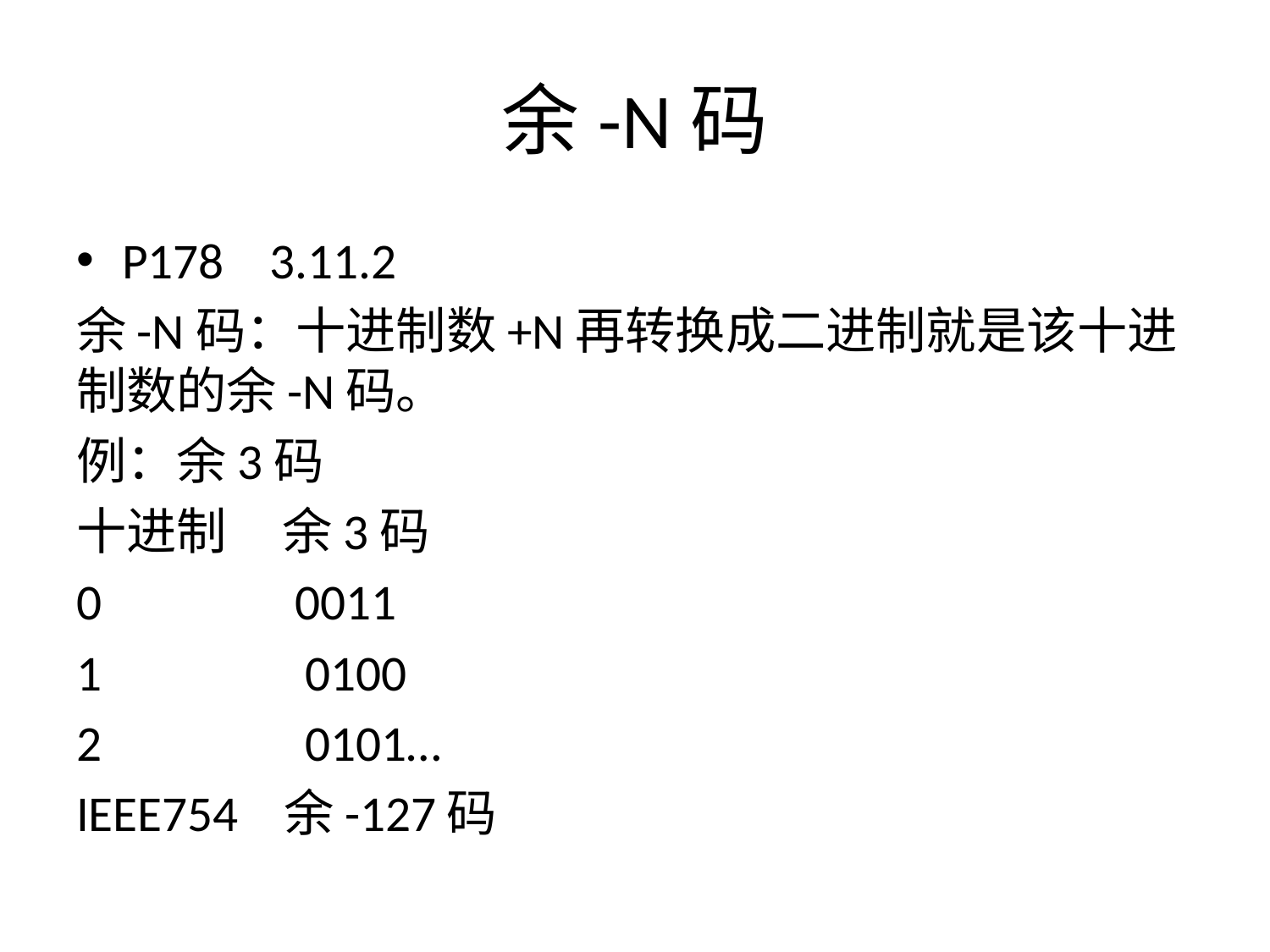

# 余-N码
P178    3.11.2
余-N码：十进制数+N再转换成二进制就是该十进制数的余-N码。
例：余3码
十进制     余3码
0                 0011
              0100
              0101…
IEEE754   余-127码